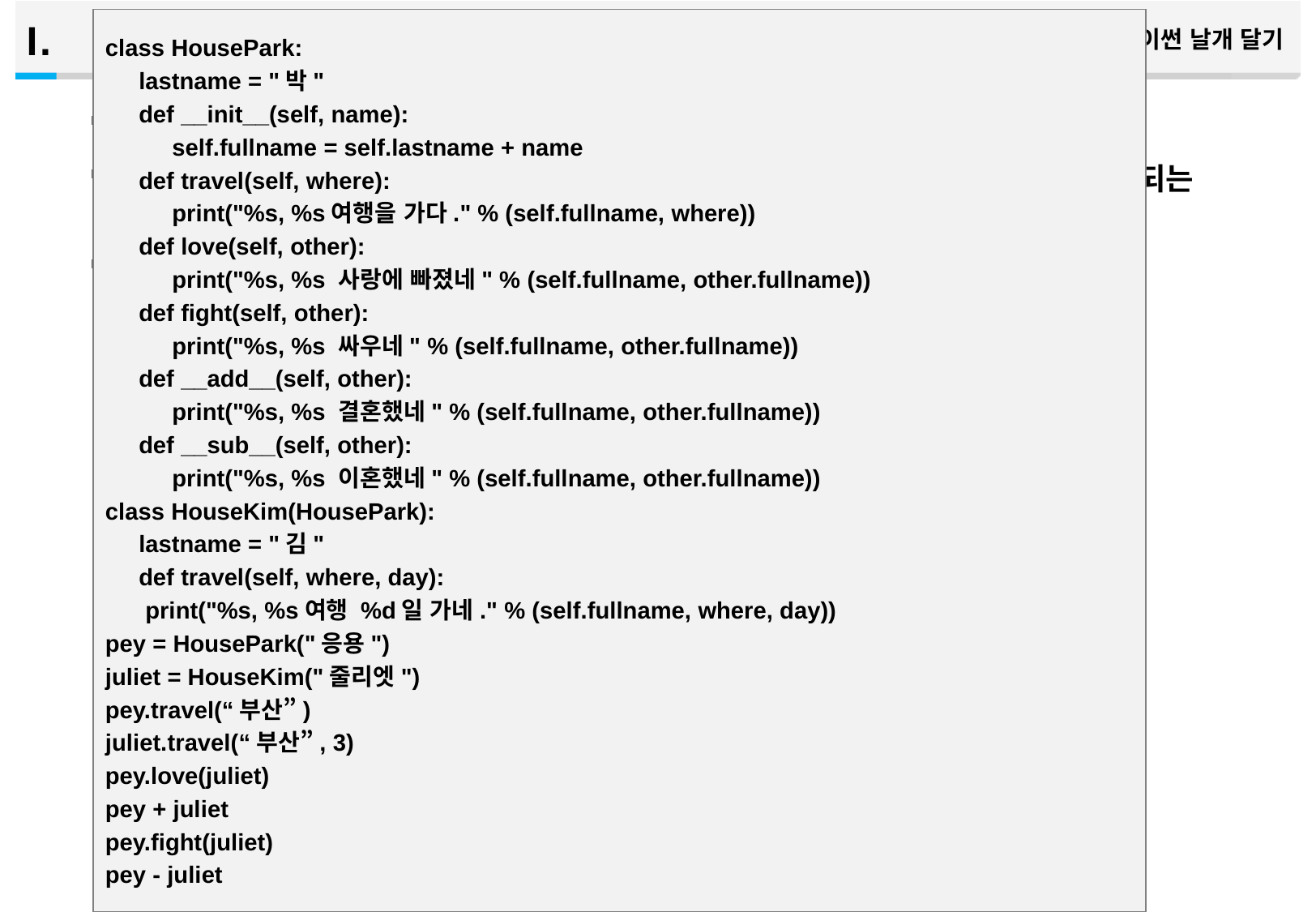

파이썬 프로그래밍의 핵심, 클래스
class HousePark:
     lastname = "박"
     def __init__(self, name):
          self.fullname = self.lastname + name
     def travel(self, where):
          print("%s, %s여행을 가다." % (self.fullname, where))
     def love(self, other):
          print("%s, %s 사랑에 빠졌네" % (self.fullname, other.fullname))
     def fight(self, other):
          print("%s, %s 싸우네" % (self.fullname, other.fullname))
     def __add__(self, other):
          print("%s, %s 결혼했네" % (self.fullname, other.fullname))
     def __sub__(self, other):
          print("%s, %s 이혼했네" % (self.fullname, other.fullname))
class HouseKim(HousePark):
     lastname = "김"
     def travel(self, where, day):
      print("%s, %s여행 %d일 가네." % (self.fullname, where, day))
pey = HousePark("응용")
juliet = HouseKim("줄리엣")
pey.travel(“부산”)
juliet.travel(“부산”, 3)
pey.love(juliet)
pey + juliet
pey.fight(juliet)
pey - juliet
5장. 파이썬 날개 달기
기존의 클래스에 fight라는 메소드를 추가시켜야 함
pey – juliet을 수행하기 위해 __sub__ 빼기(-) 연산자가 사용되었을 때 호출되는      메소드를 만들어 주어야 함. 이것도 연산자 오버로딩을 사용함
최종적으로 만들어진 ‘박씨네 집＇클래스임
57